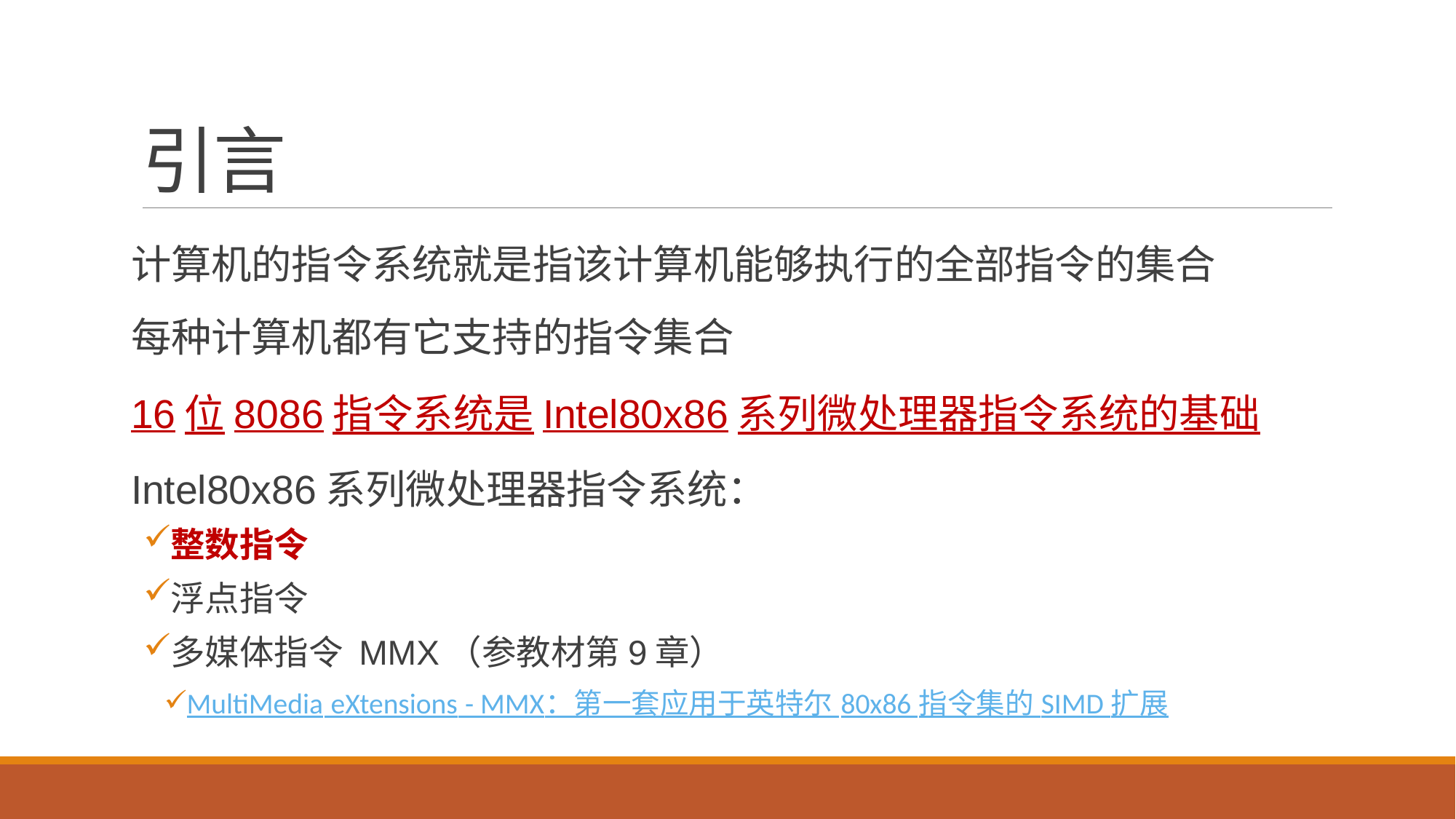

# 引言
计算机的指令系统就是指该计算机能够执行的全部指令的集合
每种计算机都有它支持的指令集合
16位8086指令系统是Intel80x86系列微处理器指令系统的基础
Intel80x86系列微处理器指令系统：
整数指令
浮点指令
多媒体指令 MMX（参教材第9章）
MultiMedia eXtensions - MMX：第一套应用于英特尔 80x86 指令集的 SIMD 扩展